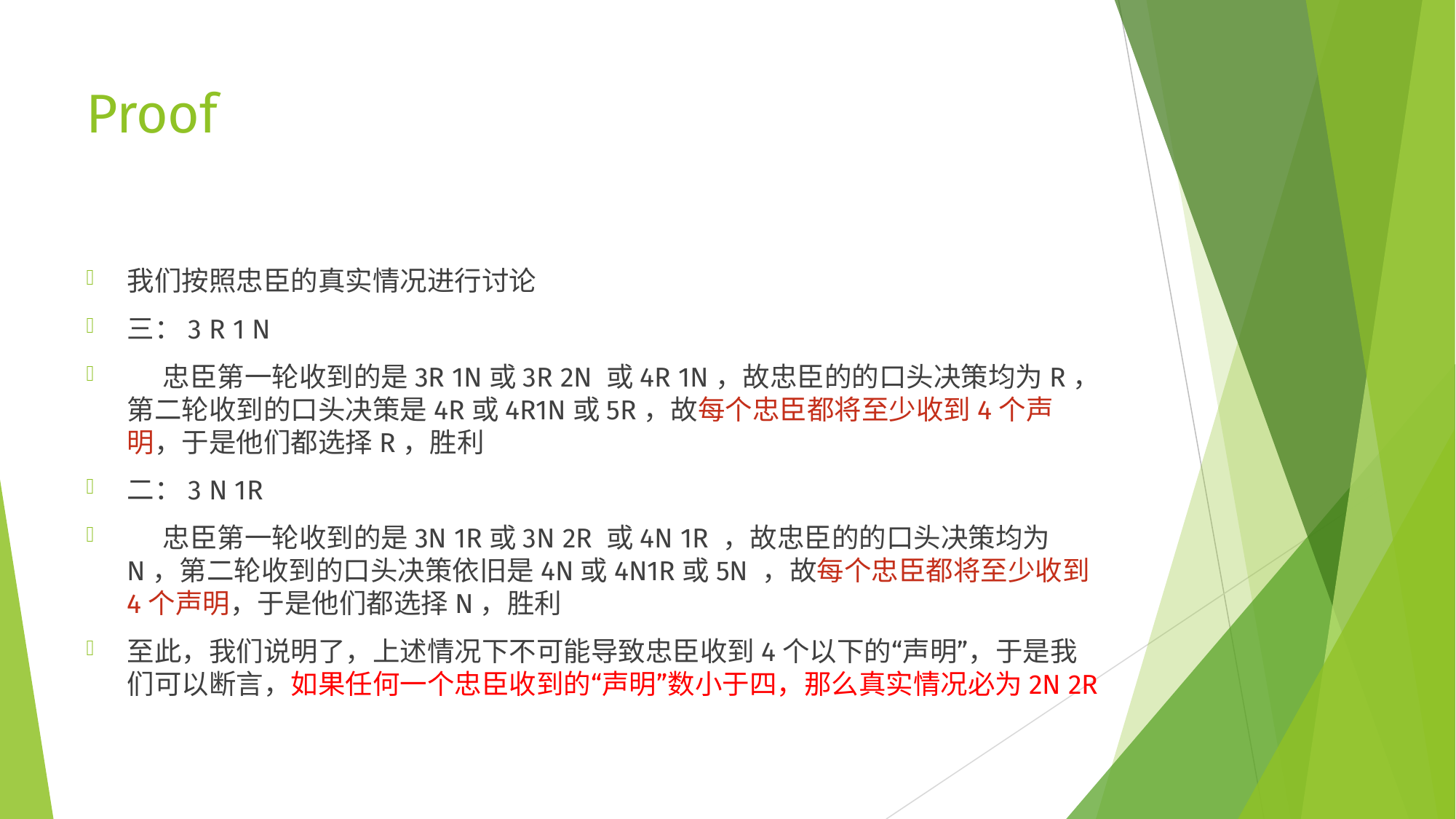

# Proof
我们按照忠臣的真实情况进行讨论
三：3 R 1 N
    忠臣第一轮收到的是3R 1N或3R 2N 或4R 1N，故忠臣的的口头决策均为R，第二轮收到的口头决策是4R或4R1N或5R，故每个忠臣都将至少收到4个声明，于是他们都选择R，胜利
二：3 N 1R
    忠臣第一轮收到的是3N 1R或3N 2R 或4N 1R ，故忠臣的的口头决策均为N，第二轮收到的口头决策依旧是4N或4N1R或5N ，故每个忠臣都将至少收到4个声明，于是他们都选择N，胜利
至此，我们说明了，上述情况下不可能导致忠臣收到4个以下的“声明”，于是我们可以断言，如果任何一个忠臣收到的“声明”数小于四，那么真实情况必为2N 2R